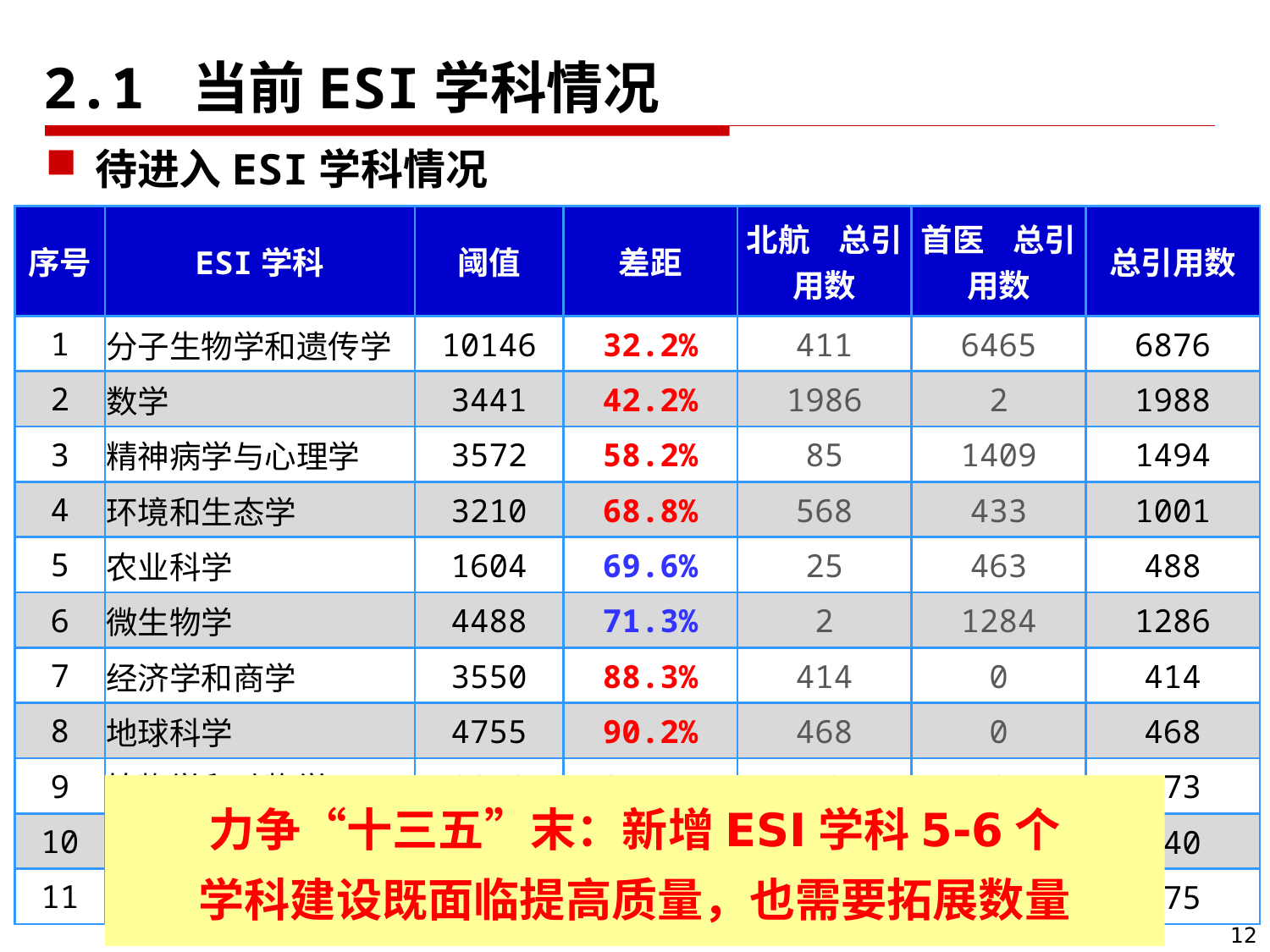

2.1 当前ESI学科情况
待进入ESI学科情况
| 序号 | ESI学科 | 阈值 | 差距 | 北航 总引用数 | 首医 总引用数 | 总引用数 |
| --- | --- | --- | --- | --- | --- | --- |
| 1 | 分子生物学和遗传学 | 10146 | 32.2% | 411 | 6465 | 6876 |
| 2 | 数学 | 3441 | 42.2% | 1986 | 2 | 1988 |
| 3 | 精神病学与心理学 | 3572 | 58.2% | 85 | 1409 | 1494 |
| 4 | 环境和生态学 | 3210 | 68.8% | 568 | 433 | 1001 |
| 5 | 农业科学 | 1604 | 69.6% | 25 | 463 | 488 |
| 6 | 微生物学 | 4488 | 71.3% | 2 | 1284 | 1286 |
| 7 | 经济学和商学 | 3550 | 88.3% | 414 | 0 | 414 |
| 8 | 地球科学 | 4755 | 90.2% | 468 | 0 | 468 |
| 9 | 植物学和动物学 | 2078 | 91.7% | 49 | 124 | 173 |
| 10 | 综合交叉学科 | 2056 | 93.2% | 64 | 76 | 140 |
| 11 | 空间科学 | 27493 | 97.9% | 575 | 0 | 575 |
力争“十三五”末：新增ESI学科5-6个
学科建设既面临提高质量，也需要拓展数量
12